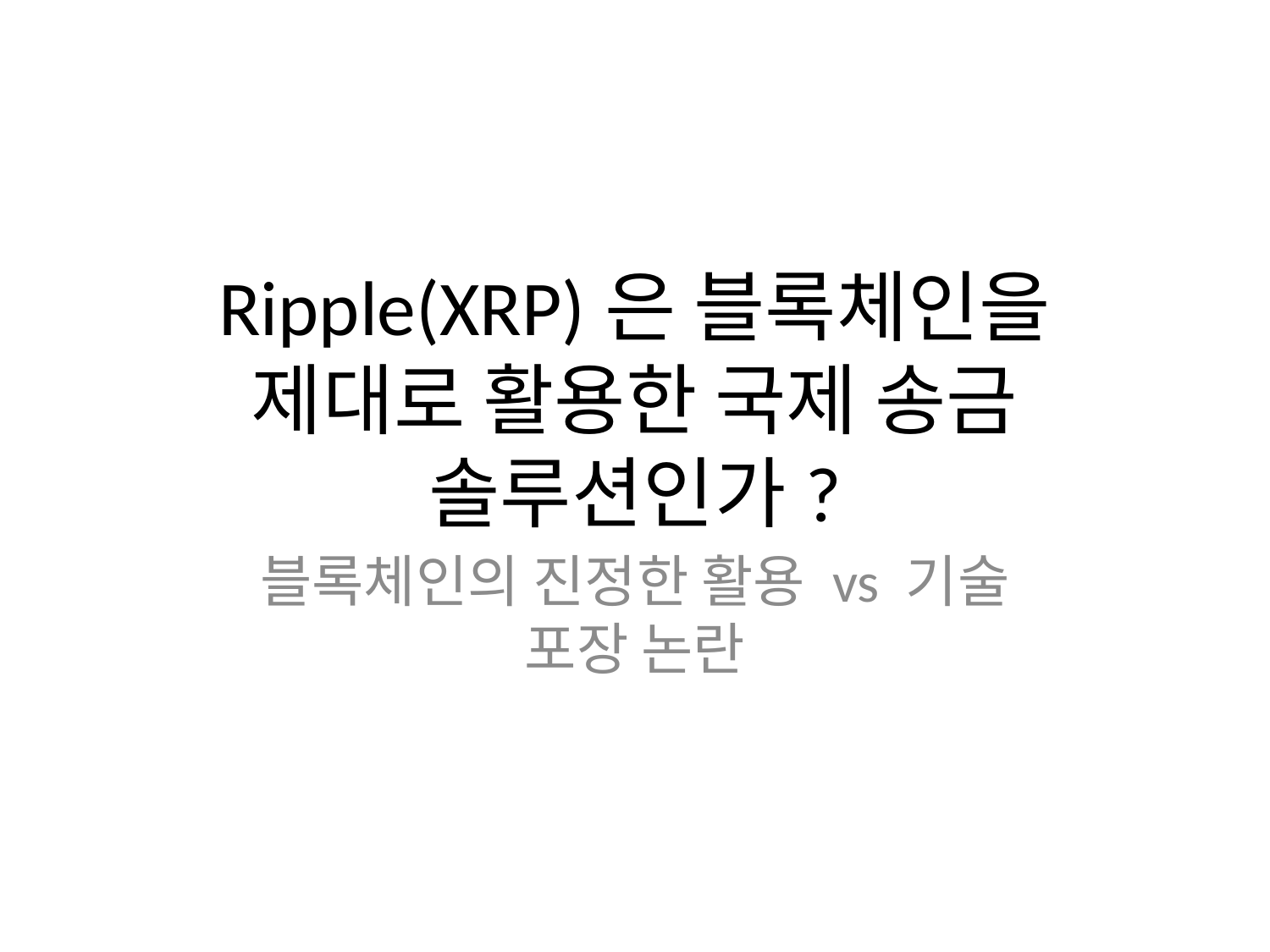

# Ripple(XRP)은 블록체인을 제대로 활용한 국제 송금 솔루션인가?
블록체인의 진정한 활용 vs 기술 포장 논란